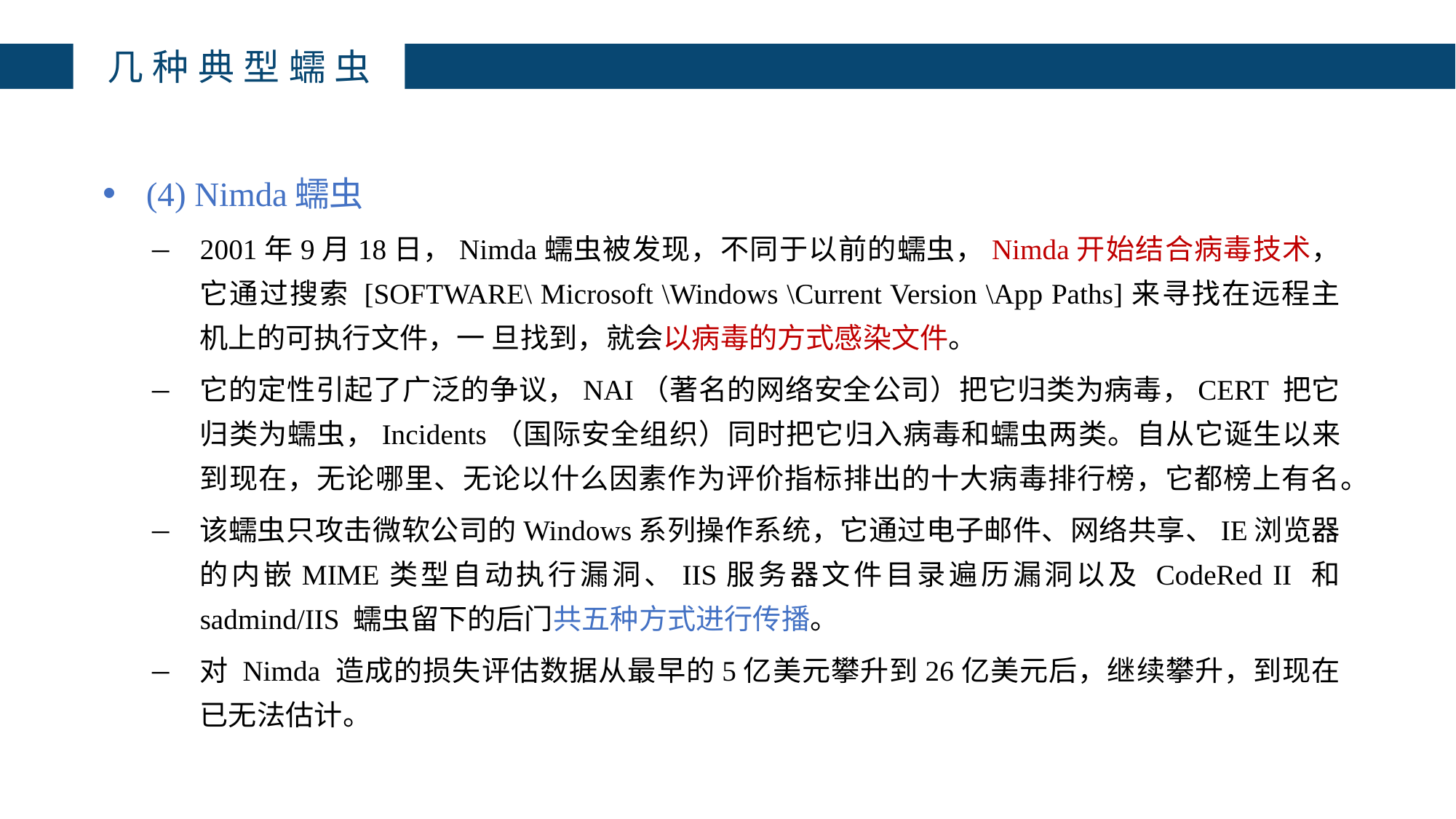

几种典型蠕虫

(4) Nimda蠕虫
2001年9月18日，Nimda蠕虫被发现，不同于以前的蠕虫，Nimda开始结合病毒技术，它通过搜索 [SOFTWARE\ Microsoft \Windows \Current Version \App Paths]来寻找在远程主机上的可执行文件，一 旦找到，就会以病毒的方式感染文件。
它的定性引起了广泛的争议，NAI（著名的网络安全公司）把它归类为病毒，CERT 把它归类为蠕虫，Incidents（国际安全组织）同时把它归入病毒和蠕虫两类。自从它诞生以来到现在，无论哪里、无论以什么因素作为评价指标排出的十大病毒排行榜，它都榜上有名。
该蠕虫只攻击微软公司的Windows系列操作系统，它通过电子邮件、网络共享、IE浏览器的内嵌MIME类型自动执行漏洞、IIS服务器文件目录遍历漏洞以及 CodeRed II 和 sadmind/IIS 蠕虫留下的后门共五种方式进行传播。
对 Nimda 造成的损失评估数据从最早的5亿美元攀升到26亿美元后，继续攀升，到现在已无法估计。